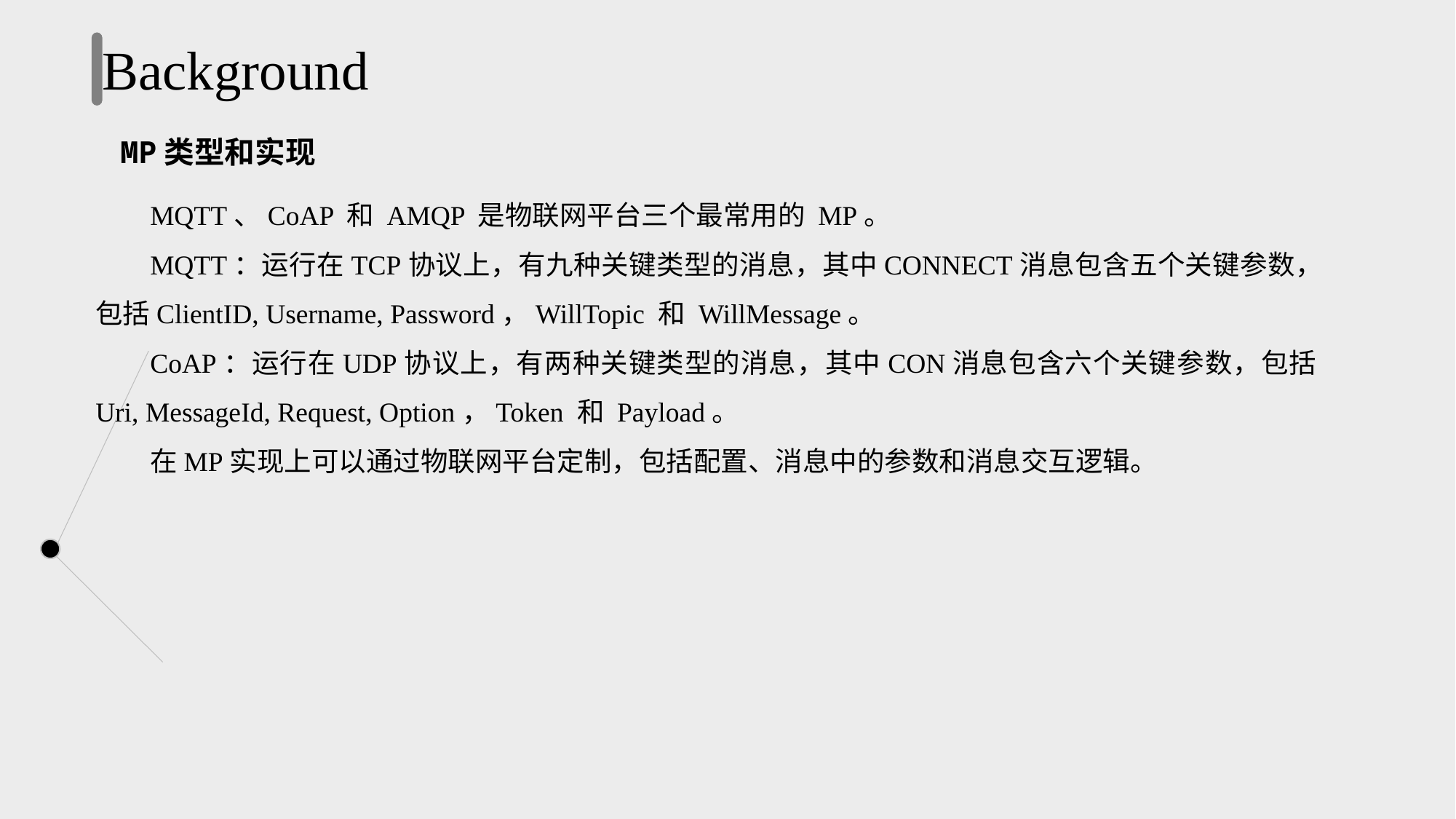

Background

MP类型和实现
MQTT、CoAP 和 AMQP 是物联网平台三个最常用的 MP。
MQTT：运行在TCP协议上，有九种关键类型的消息，其中CONNECT消息包含五个关键参数，包括ClientID, Username, Password，WillTopic 和 WillMessage。
CoAP：运行在UDP协议上，有两种关键类型的消息，其中CON消息包含六个关键参数，包括Uri, MessageId, Request, Option，Token 和 Payload。
在MP实现上可以通过物联网平台定制，包括配置、消息中的参数和消息交互逻辑。